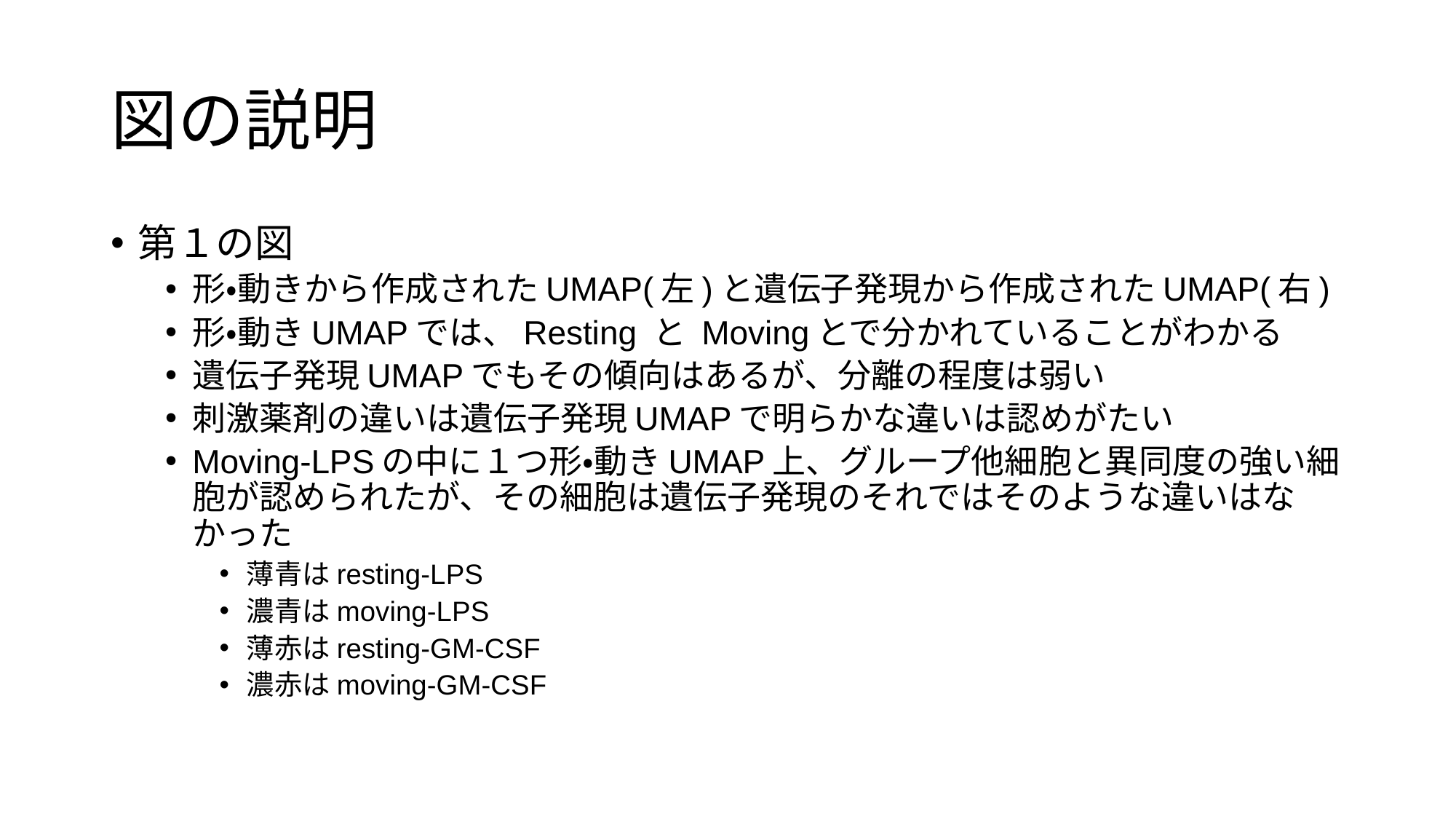

# 図の説明
第１の図
形・動きから作成されたUMAP(左)と遺伝子発現から作成されたUMAP(右)
形・動きUMAPでは、Resting と Movingとで分かれていることがわかる
遺伝子発現UMAPでもその傾向はあるが、分離の程度は弱い
刺激薬剤の違いは遺伝子発現UMAPで明らかな違いは認めがたい
Moving-LPSの中に１つ形・動きUMAP上、グループ他細胞と異同度の強い細胞が認められたが、その細胞は遺伝子発現のそれではそのような違いはなかった
薄青はresting-LPS
濃青はmoving-LPS
薄赤はresting-GM-CSF
濃赤はmoving-GM-CSF